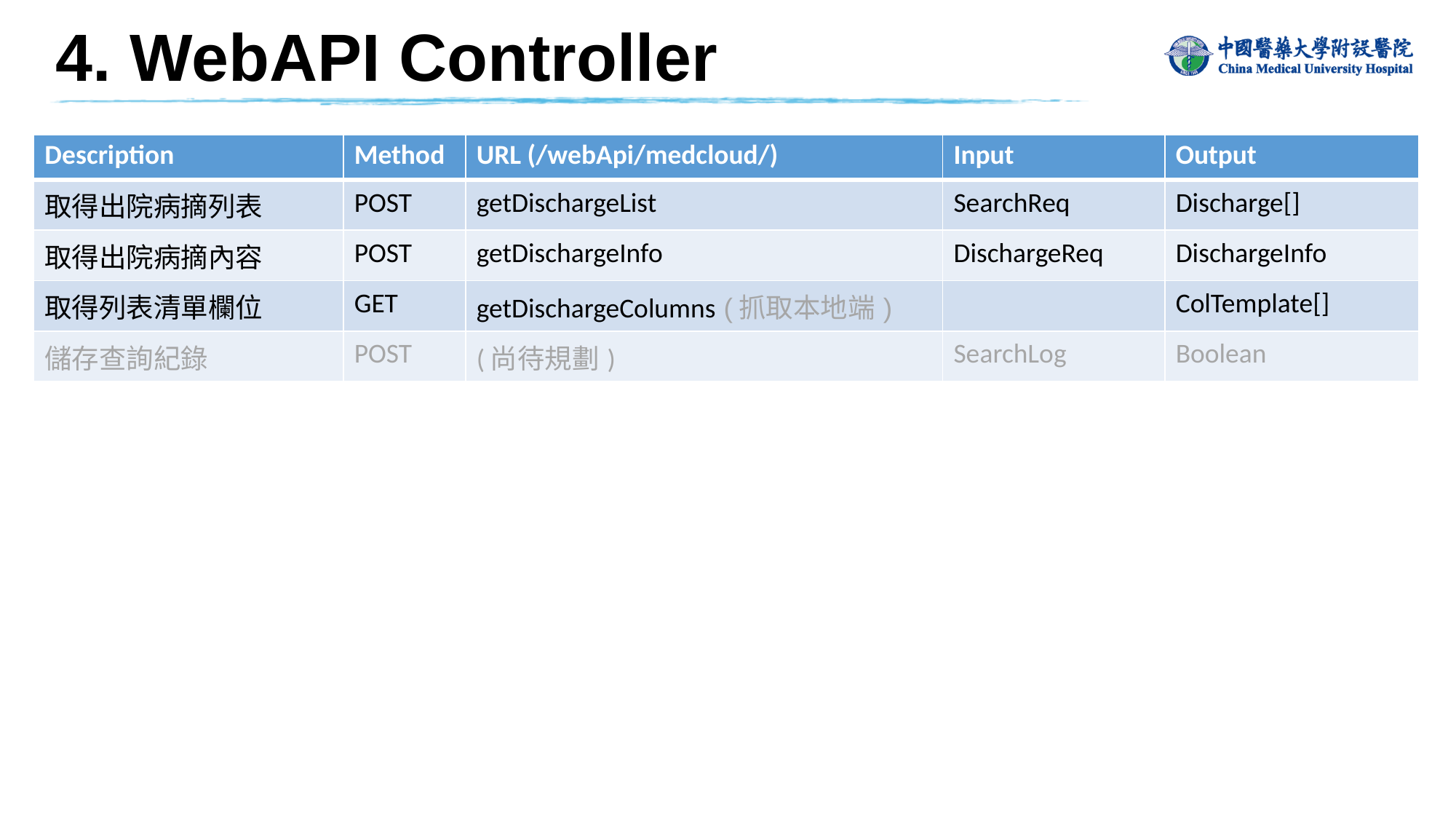

4. WebAPI Controller
| Description | Method | URL (/webApi/medcloud/) | Input | Output |
| --- | --- | --- | --- | --- |
| 取得出院病摘列表 | POST | getDischargeList | SearchReq | Discharge[] |
| 取得出院病摘內容 | POST | getDischargeInfo | DischargeReq | DischargeInfo |
| 取得列表清單欄位 | GET | getDischargeColumns (抓取本地端) |  | ColTemplate[] |
| 儲存查詢紀錄 | POST | (尚待規劃) | SearchLog | Boolean |